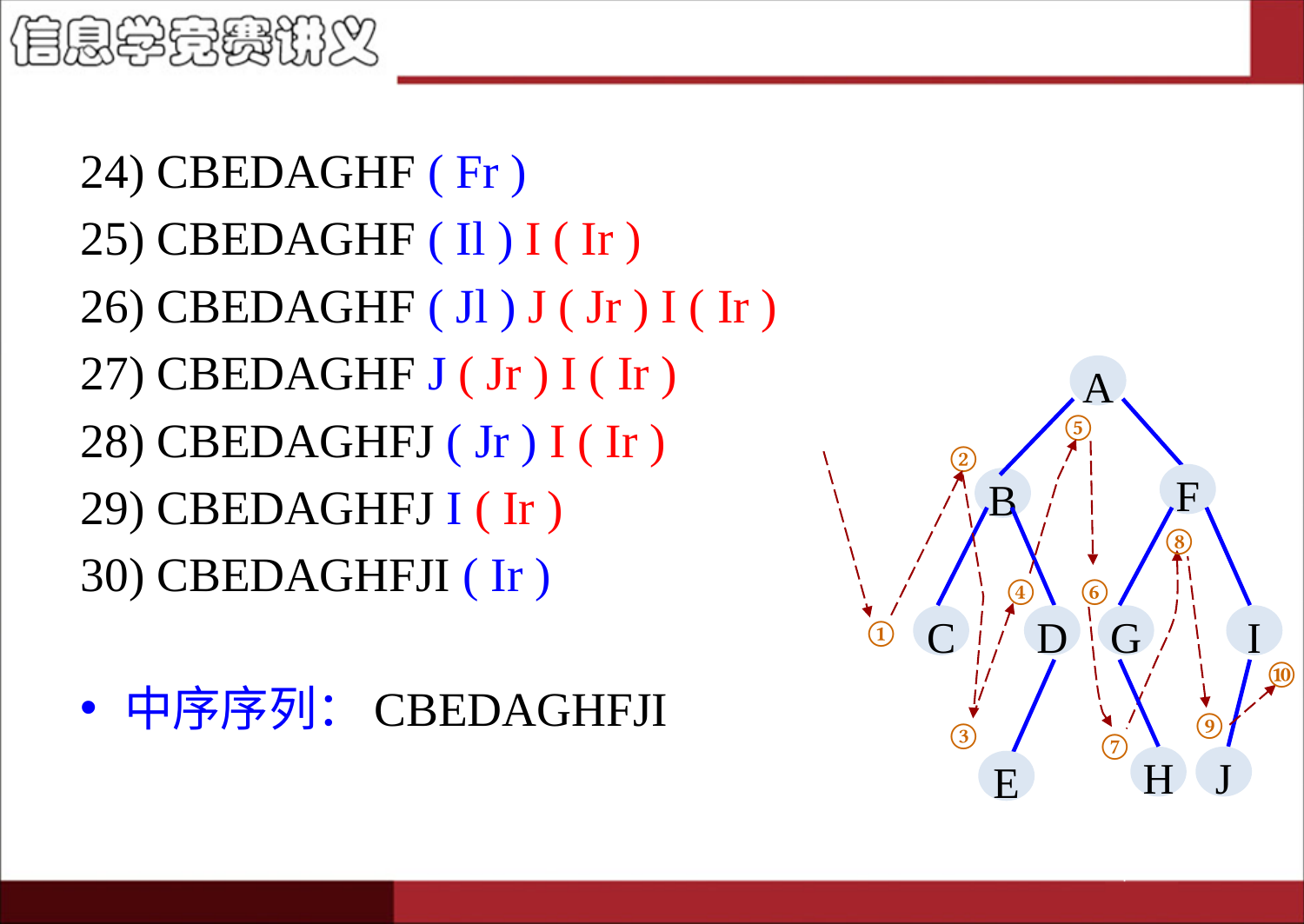

#
24) CBEDAGHF ( Fr )
25) CBEDAGHF ( Il ) I ( Ir )
26) CBEDAGHF ( Jl ) J ( Jr ) I ( Ir )
27) CBEDAGHF J ( Jr ) I ( Ir )
28) CBEDAGHFJ ( Jr ) I ( Ir )
29) CBEDAGHFJ I ( Ir )
30) CBEDAGHFJI ( Ir )

中序序列：CBEDAGHFJI

A

F
B

C
D
G
I

H
J
E
⑤
②

⑧

⑥
④

①

⑩

⑨
③
⑦